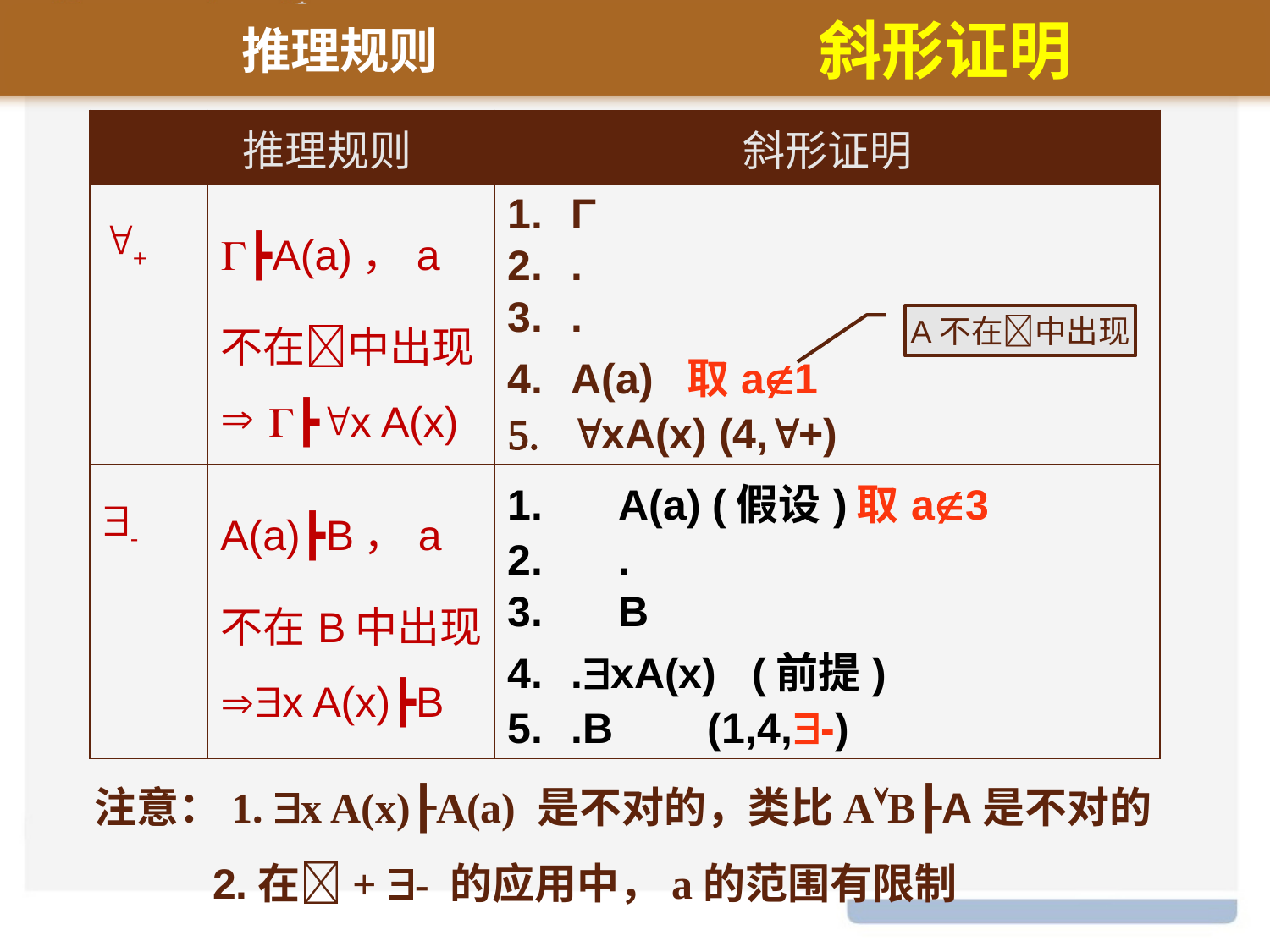

推理规则
斜形证明
|  | 推理规则 | 斜形证明 |
| --- | --- | --- |
| ∀+ | Γ┣A(a)，a不在Γ中出现 Γ┣∀x A(x) | Γ . . A(a) 取a∉1 ∀xA(x) (4,∀+) |
| ∃- | A(a)┣B，a不在B中出现 ⇒∃x A(x)┣B | A(a) (假设)取a∉3 . B .∃xA(x) (前提) .B (1,4,∃-) |
A不在Γ中出现

注意：1. ∃x A(x)┠A(a) 是不对的，类比A∨B┠A是不对的
          2.在∀+ ∃- 的应用中，a的范围有限制